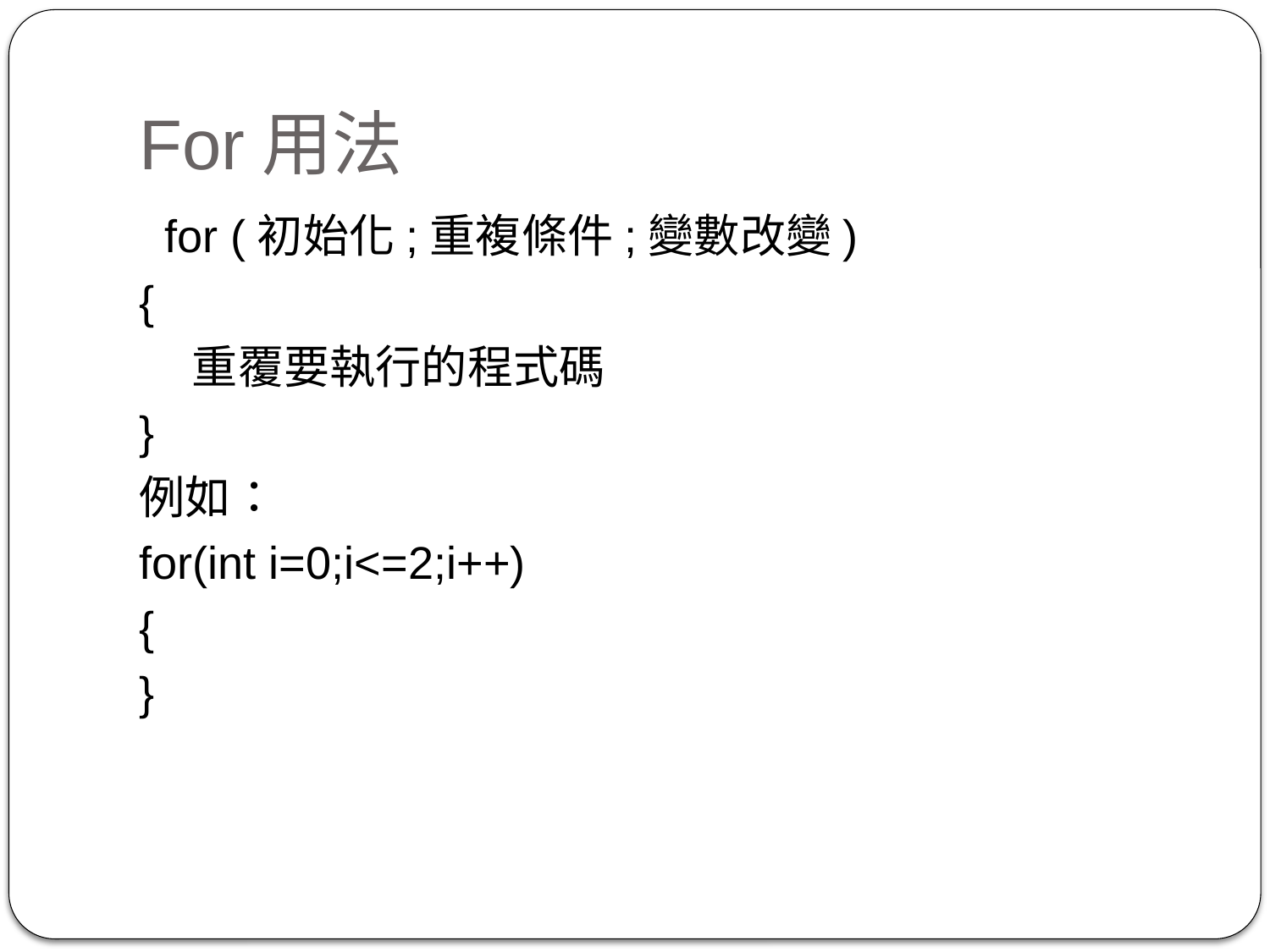

# For用法
  for (初始化;重複條件;變數改變)
{
    重覆要執行的程式碼
}
例如：
for(int i=0;i<=2;i++)
{
}